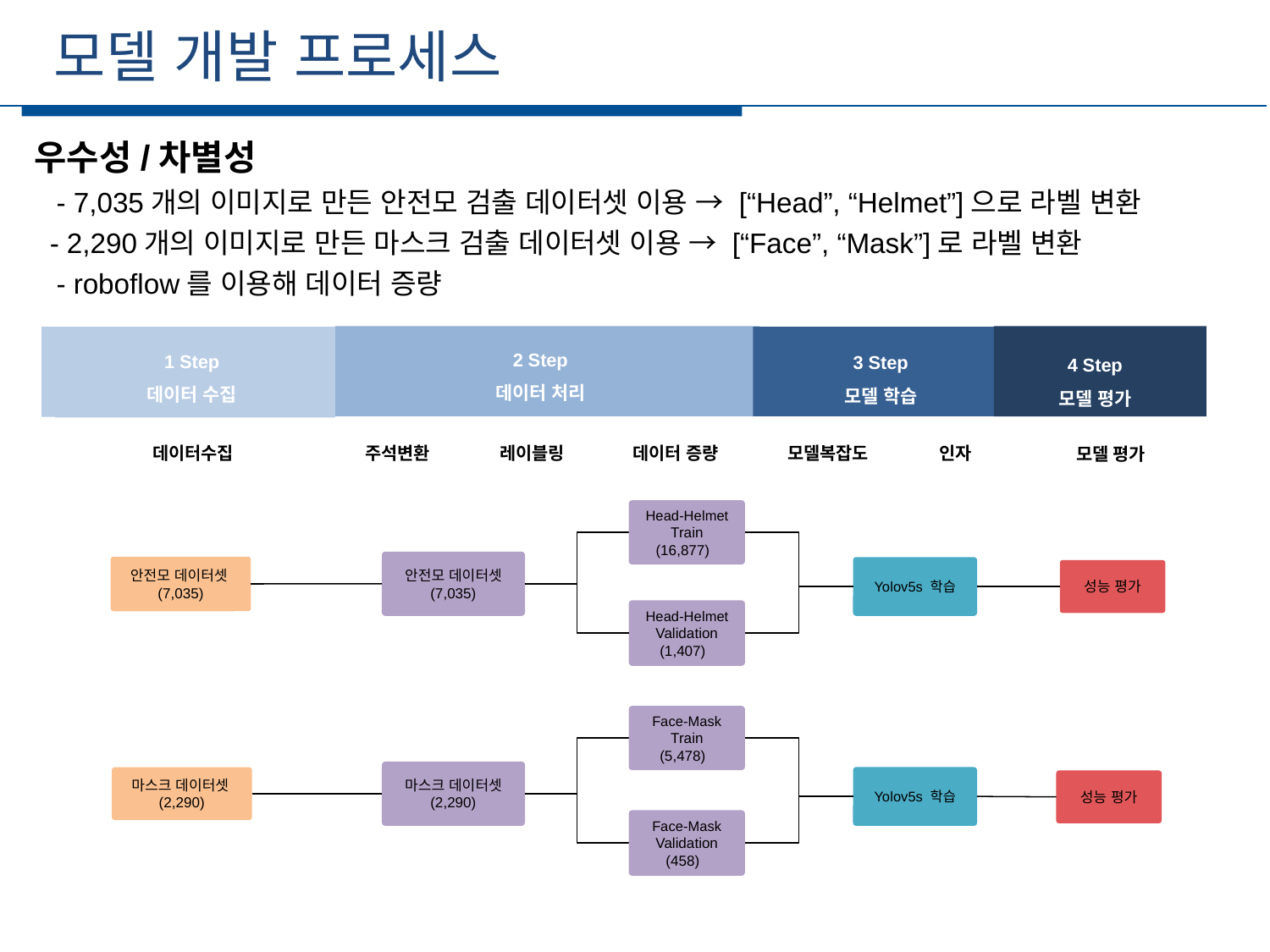

모델 개발 프로세스
세부일정

우수성/차별성
  - 7,035개의 이미지로 만든 안전모 검출 데이터셋 이용 → [“Head”, “Helmet”]으로 라벨 변환
  - 2,290개의 이미지로 만든 마스크 검출 데이터셋 이용 → [“Face”, “Mask”]로 라벨 변환
  - roboflow를 이용해 데이터 증량

1 Step
데이터 수집
2 Step
데이터 처리
1 Step
데이터 수집
3 Step
모델 학습
4 Step
모델 평가
데이터수집
주석변환
레이블링
데이터 증량
모델복잡도
인자
모델 평가
Head-Helmet
Train
(16,877)
안전모 데이터셋
(7,035)
안전모 데이터셋(7,035)
Yolov5s 학습
성능 평가
Head-Helmet
Validation
(1,407)
Face-Mask
Train
(5,478)
마스크 데이터셋
(2,290)
Yolov5s 학습
마스크 데이터셋(2,290)
성능 평가
Face-Mask
Validation
(458)